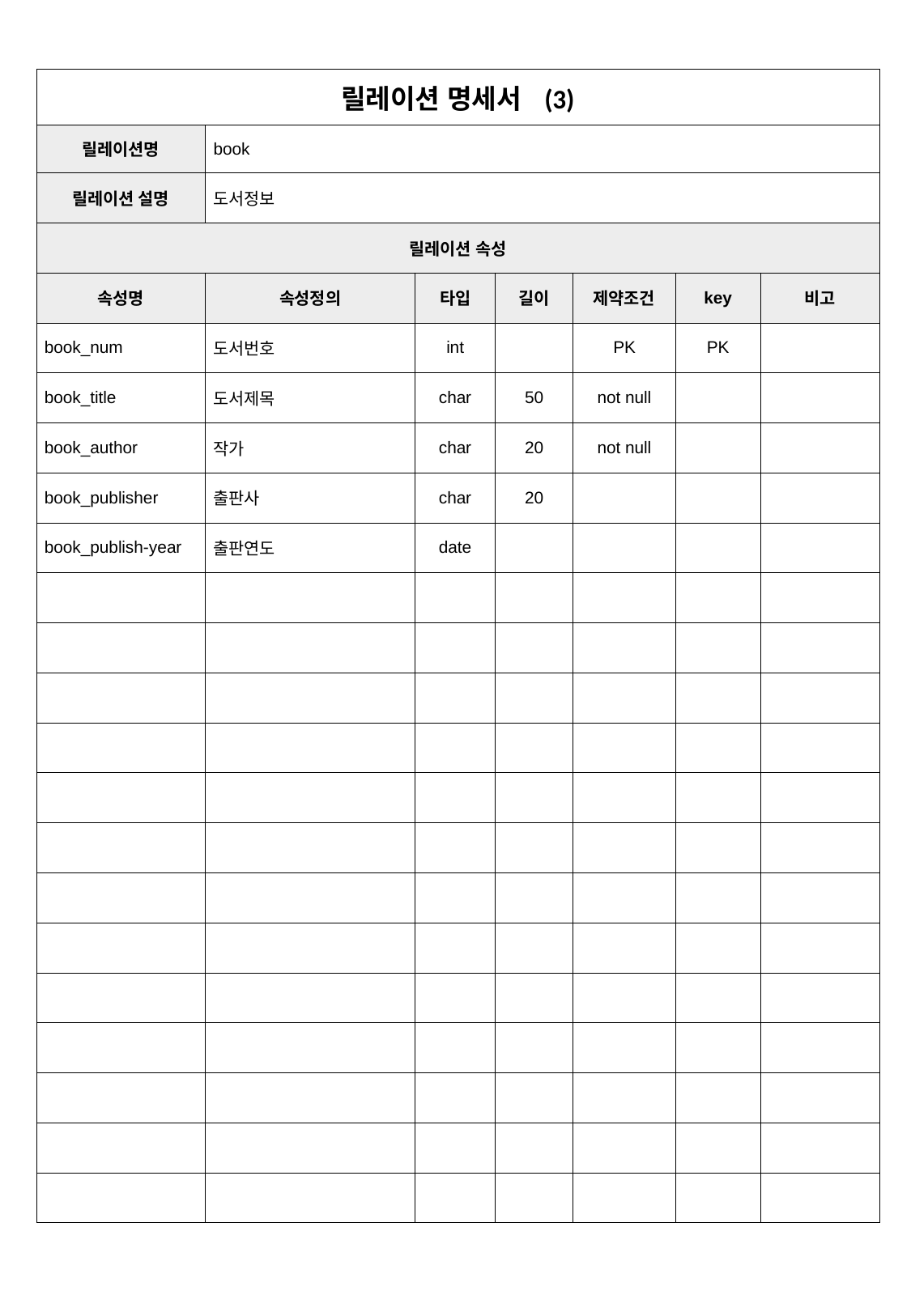

| 릴레이션 명세서 (3) |  |  |  |  |  |  |
| --- | --- | --- | --- | --- | --- | --- |
| 릴레이션명 | book |  |  |  |  |  |
| 릴레이션 설명 | 도서정보 |  |  |  |  |  |
| 릴레이션 속성 |  |  |  |  |  |  |
| 속성명 | 속성정의 | 타입 | 길이 | 제약조건 | key | 비고 |
| book\_num | 도서번호 | int |  | PK | PK |  |
| book\_title | 도서제목 | char | 50 | not null |  |  |
| book\_author | 작가 | char | 20 | not null |  |  |
| book\_publisher | 출판사 | char | 20 |  |  |  |
| book\_publish-year | 출판연도 | date |  |  |  |  |
|  |  |  |  |  |  |  |
|  |  |  |  |  |  |  |
|  |  |  |  |  |  |  |
|  |  |  |  |  |  |  |
|  |  |  |  |  |  |  |
|  |  |  |  |  |  |  |
|  |  |  |  |  |  |  |
|  |  |  |  |  |  |  |
|  |  |  |  |  |  |  |
|  |  |  |  |  |  |  |
|  |  |  |  |  |  |  |
|  |  |  |  |  |  |  |
|  |  |  |  |  |  |  |